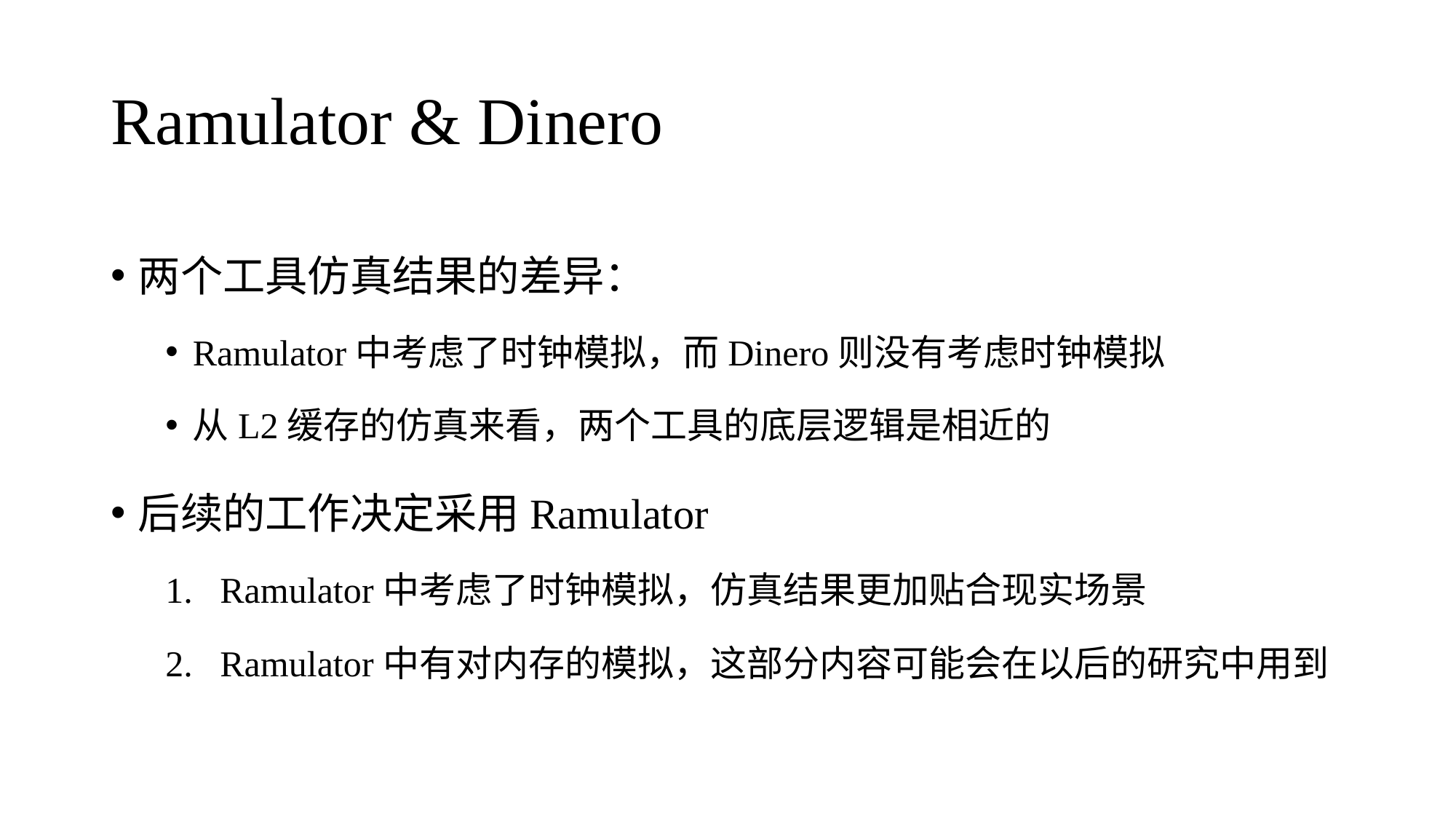

# Ramulator & Dinero
两个工具仿真结果的差异：
Ramulator中考虑了时钟模拟，而Dinero则没有考虑时钟模拟
从L2缓存的仿真来看，两个工具的底层逻辑是相近的
后续的工作决定采用Ramulator
Ramulator中考虑了时钟模拟，仿真结果更加贴合现实场景
Ramulator中有对内存的模拟，这部分内容可能会在以后的研究中用到